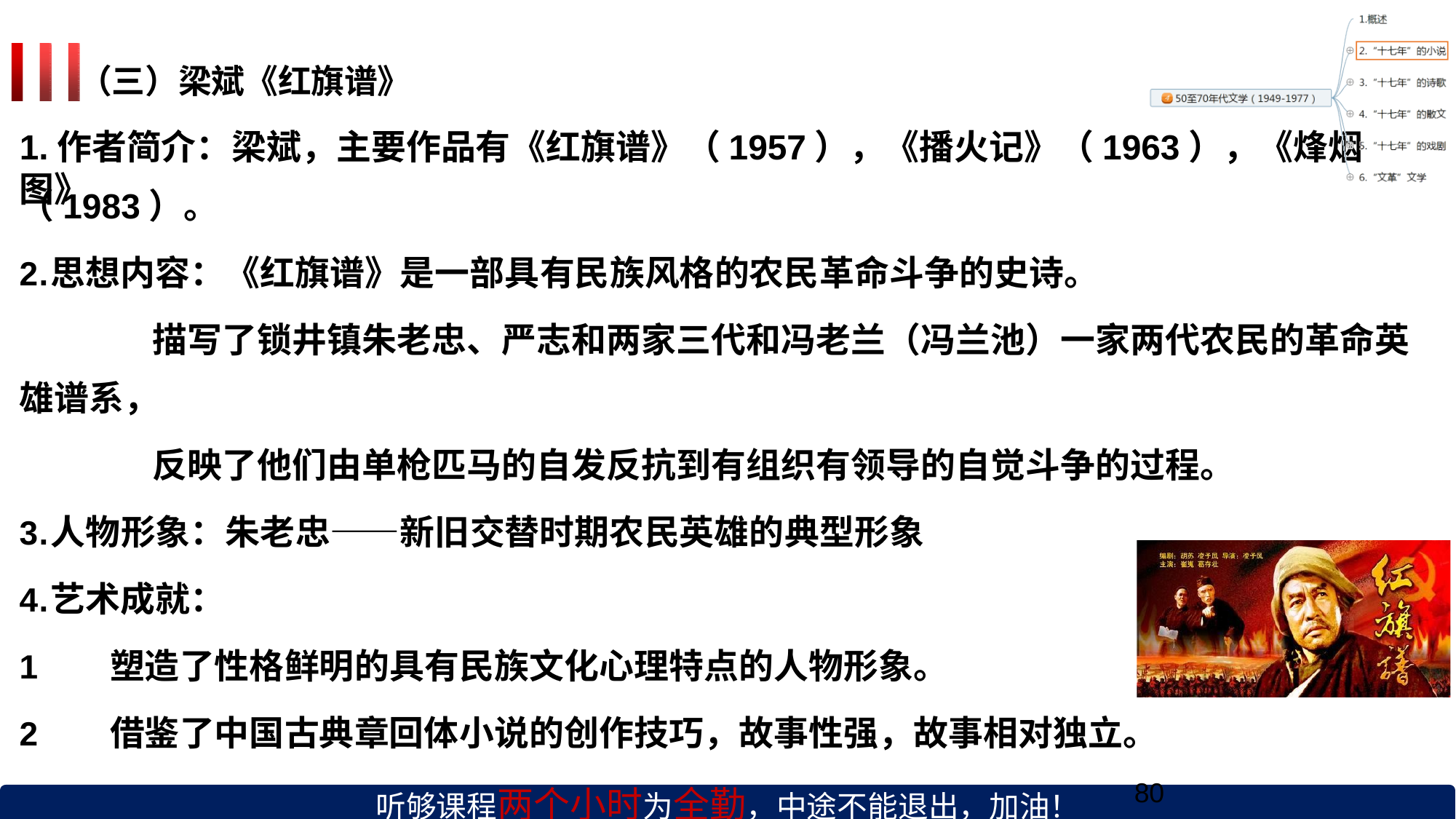

（三）梁斌《红旗谱》
# 1.作者简介：梁斌，主要作品有《红旗谱》（1957），《播火记》（1963），《烽烟图》
（1983）。
思想内容：《红旗谱》是一部具有民族风格的农民革命斗争的史诗。
描写了锁井镇朱老忠、严志和两家三代和冯老兰（冯兰池）一家两代农民的革命英
雄谱系，
反映了他们由单枪匹马的自发反抗到有组织有领导的自觉斗争的过程。
人物形象：朱老忠——新旧交替时期农民英雄的典型形象
艺术成就：
塑造了性格鲜明的具有民族文化心理特点的人物形象。
借鉴了中国古典章回体小说的创作技巧，故事性强，故事相对独立。

80

听够课程两个小时为全勤，中途不能退出，加油！